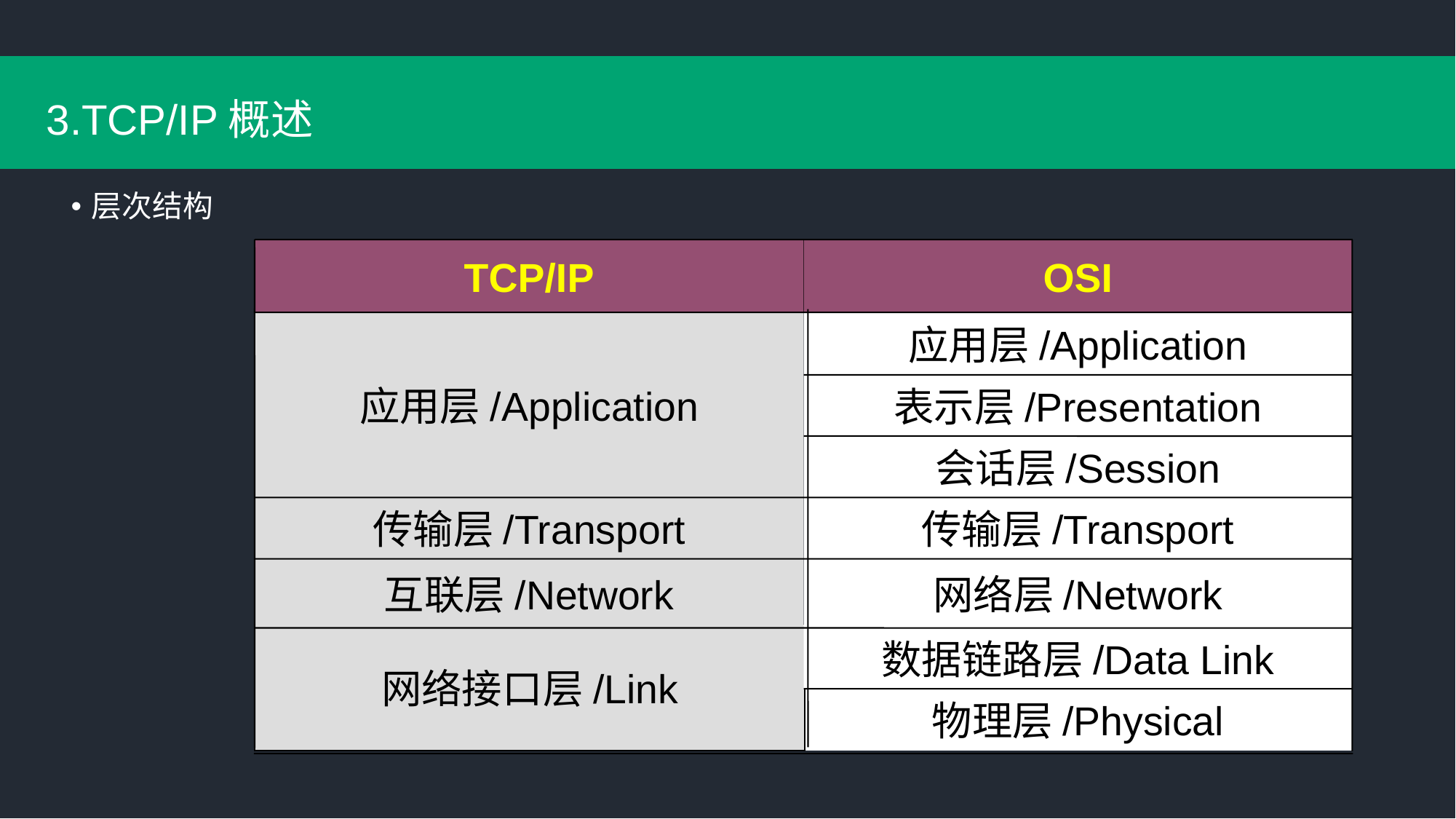

# 3.TCP/IP概述
层次结构

TCP/IP

OSI

应用层/Application

应用层/Application

表示层/Presentation

会话层/Session

传输层/Transport

传输层/Transport
互联层/Network

网络层/Network
网络接口层/Link

数据链路层/Data Link
物理层/Physical